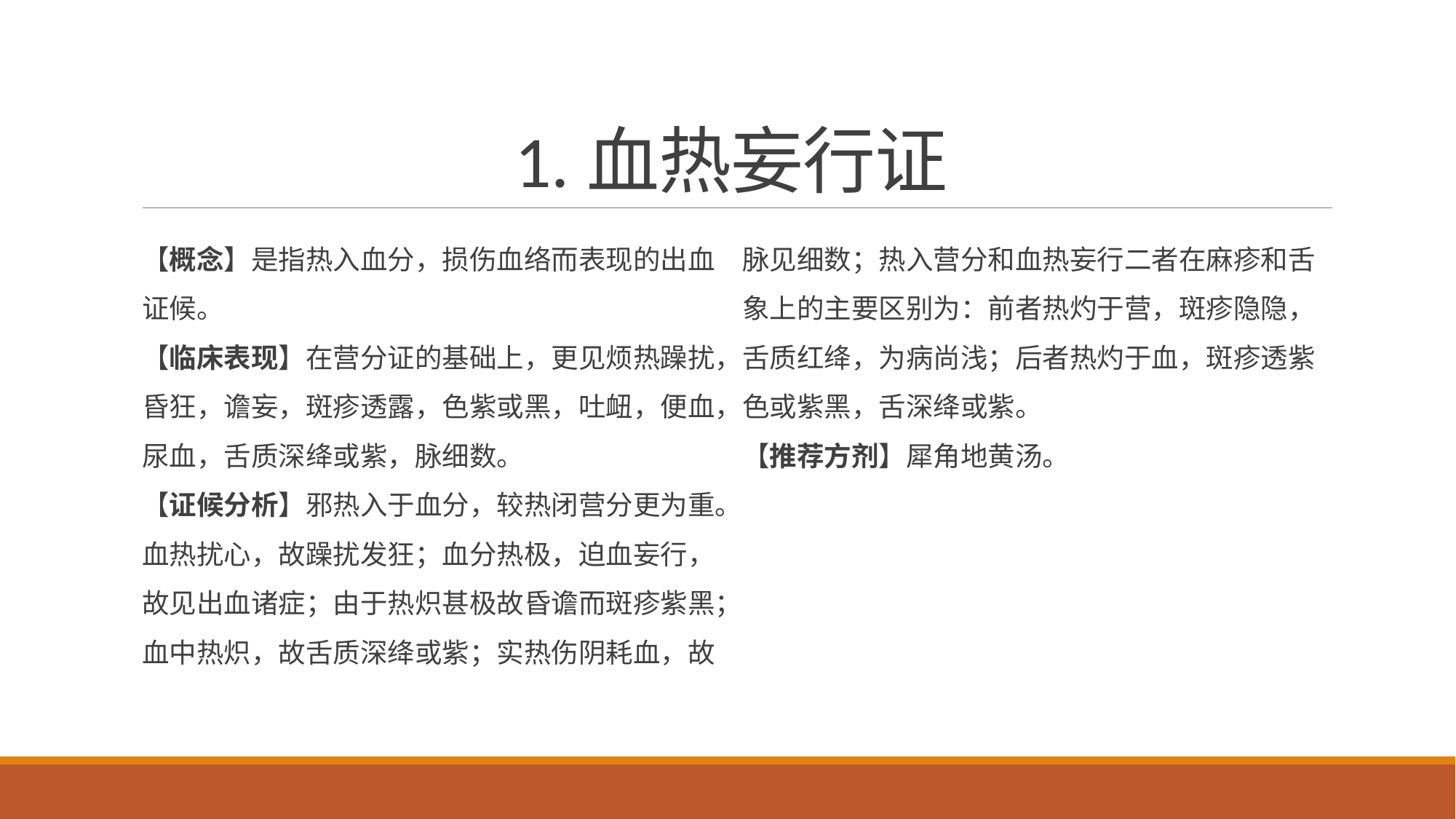

# 1.血热妄行证
【概念】是指热入血分，损伤血络而表现的出血证候。
【临床表现】在营分证的基础上，更见烦热躁扰，昏狂，谵妄，斑疹透露，色紫或黑，吐衄，便血，尿血，舌质深绛或紫，脉细数。
【证候分析】邪热入于血分，较热闭营分更为重。血热扰心，故躁扰发狂；血分热极，迫血妄行，故见出血诸症；由于热炽甚极故昏谵而斑疹紫黑；血中热炽，故舌质深绛或紫；实热伤阴耗血，故脉见细数；热入营分和血热妄行二者在麻疹和舌象上的主要区别为：前者热灼于营，斑疹隐隐，舌质红绛，为病尚浅；后者热灼于血，斑疹透紫色或紫黑，舌深绛或紫。
【推荐方剂】犀角地黄汤。